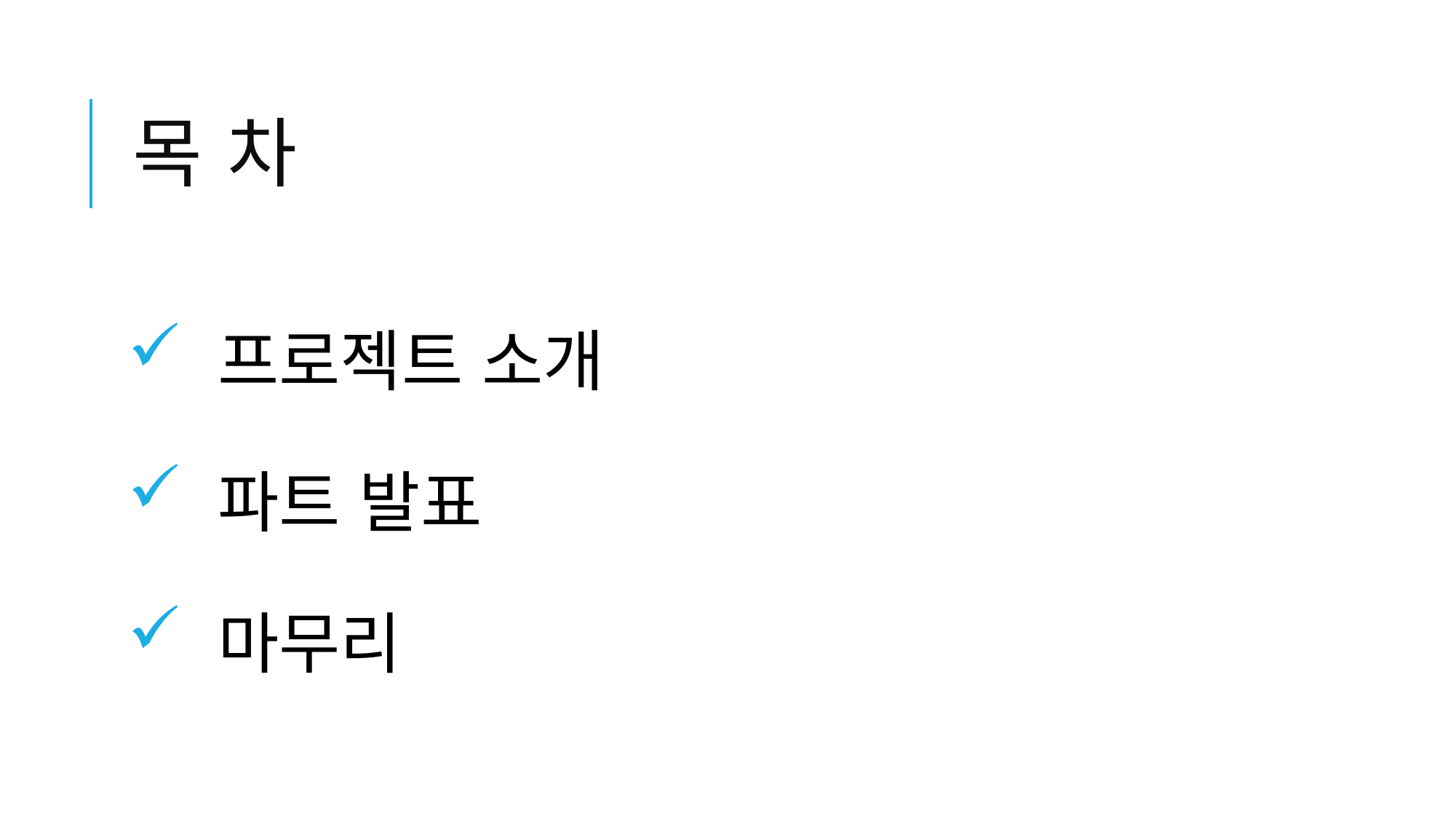

# 목 차
 프로젝트 소개
 파트 발표
 마무리